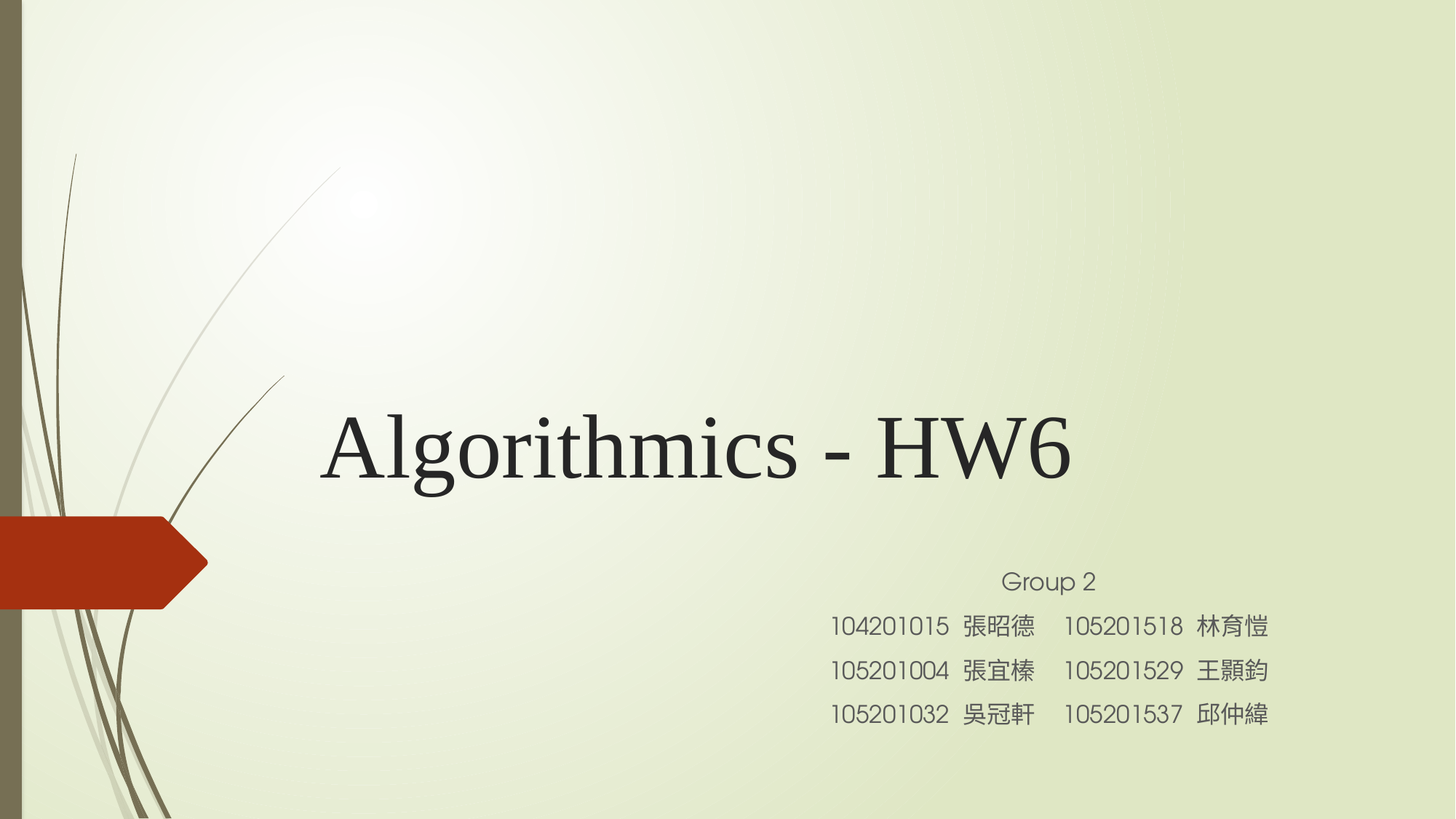

# Algorithmics - HW6
Group 2
104201015 張昭德    105201518 林育愷
105201004 張宜榛    105201529 王顥鈞
105201032 吳冠軒    105201537 邱仲緯